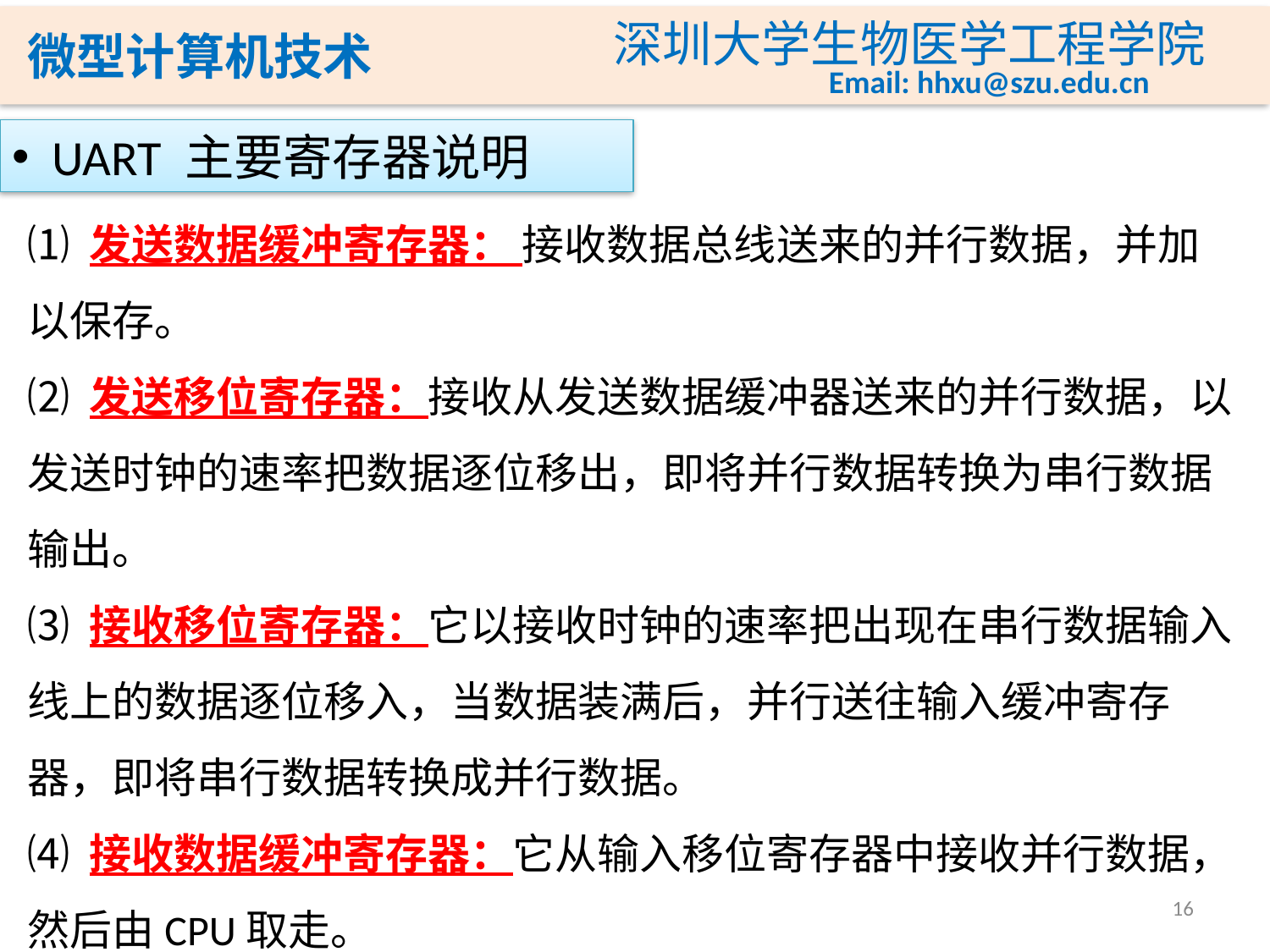

UART 主要寄存器说明
⑴ 发送数据缓冲寄存器： 接收数据总线送来的并行数据，并加以保存。
⑵ 发送移位寄存器：接收从发送数据缓冲器送来的并行数据，以发送时钟的速率把数据逐位移出，即将并行数据转换为串行数据输出。
⑶ 接收移位寄存器：它以接收时钟的速率把出现在串行数据输入线上的数据逐位移入，当数据装满后，并行送往输入缓冲寄存器，即将串行数据转换成并行数据。
⑷ 接收数据缓冲寄存器：它从输入移位寄存器中接收并行数据，然后由CPU取走。
16